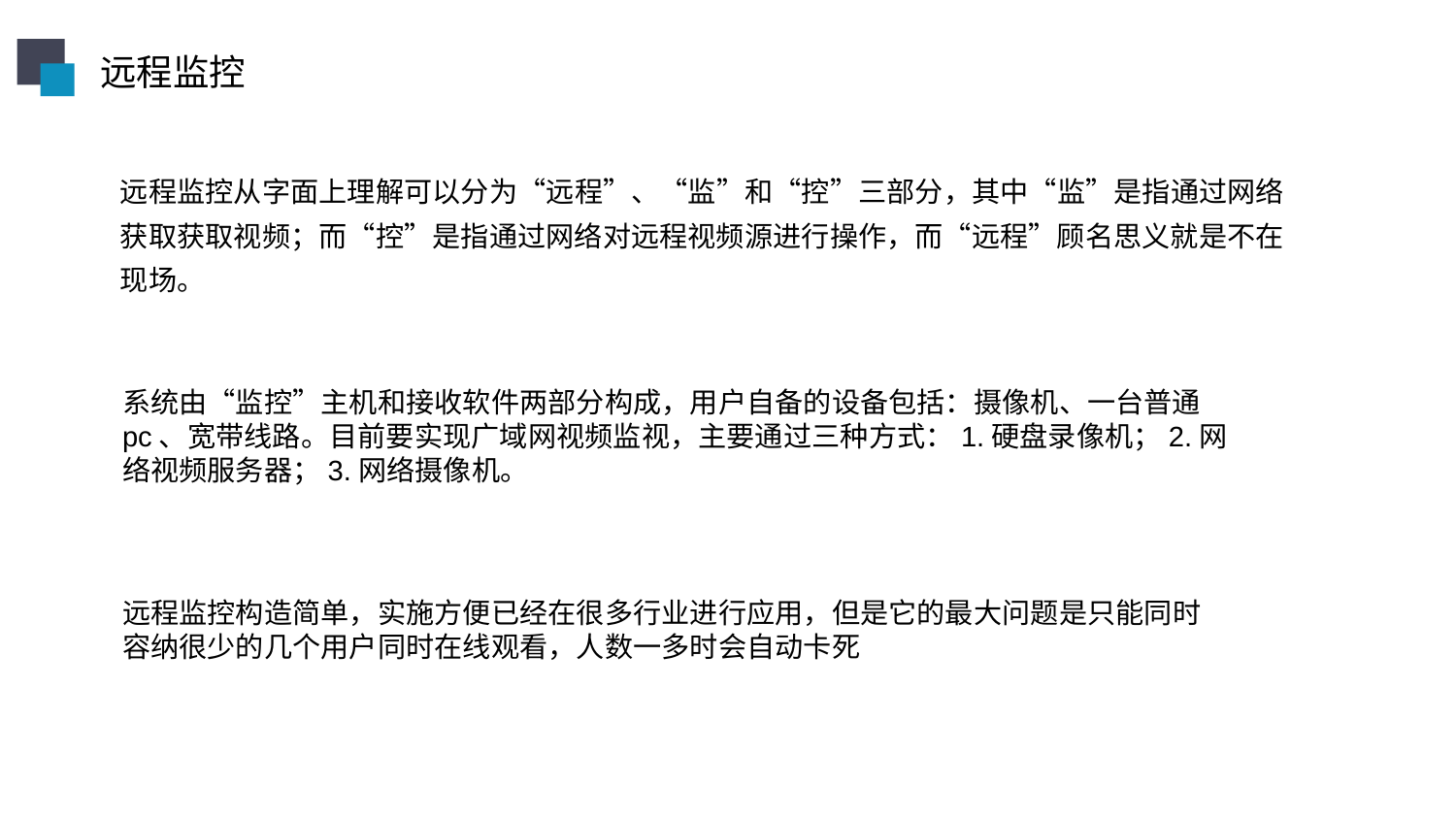

远程监控

远程监控从字面上理解可以分为“远程”、“监”和“控”三部分，其中“监”是指通过网络获取获取视频；而“控”是指通过网络对远程视频源进行操作，而“远程”顾名思义就是不在现场。

系统由“监控”主机和接收软件两部分构成，用户自备的设备包括：摄像机、一台普通pc、宽带线路。目前要实现广域网视频监视，主要通过三种方式：1.硬盘录像机；2.网络视频服务器；3.网络摄像机。

远程监控构造简单，实施方便已经在很多行业进行应用，但是它的最大问题是只能同时容纳很少的几个用户同时在线观看，人数一多时会自动卡死